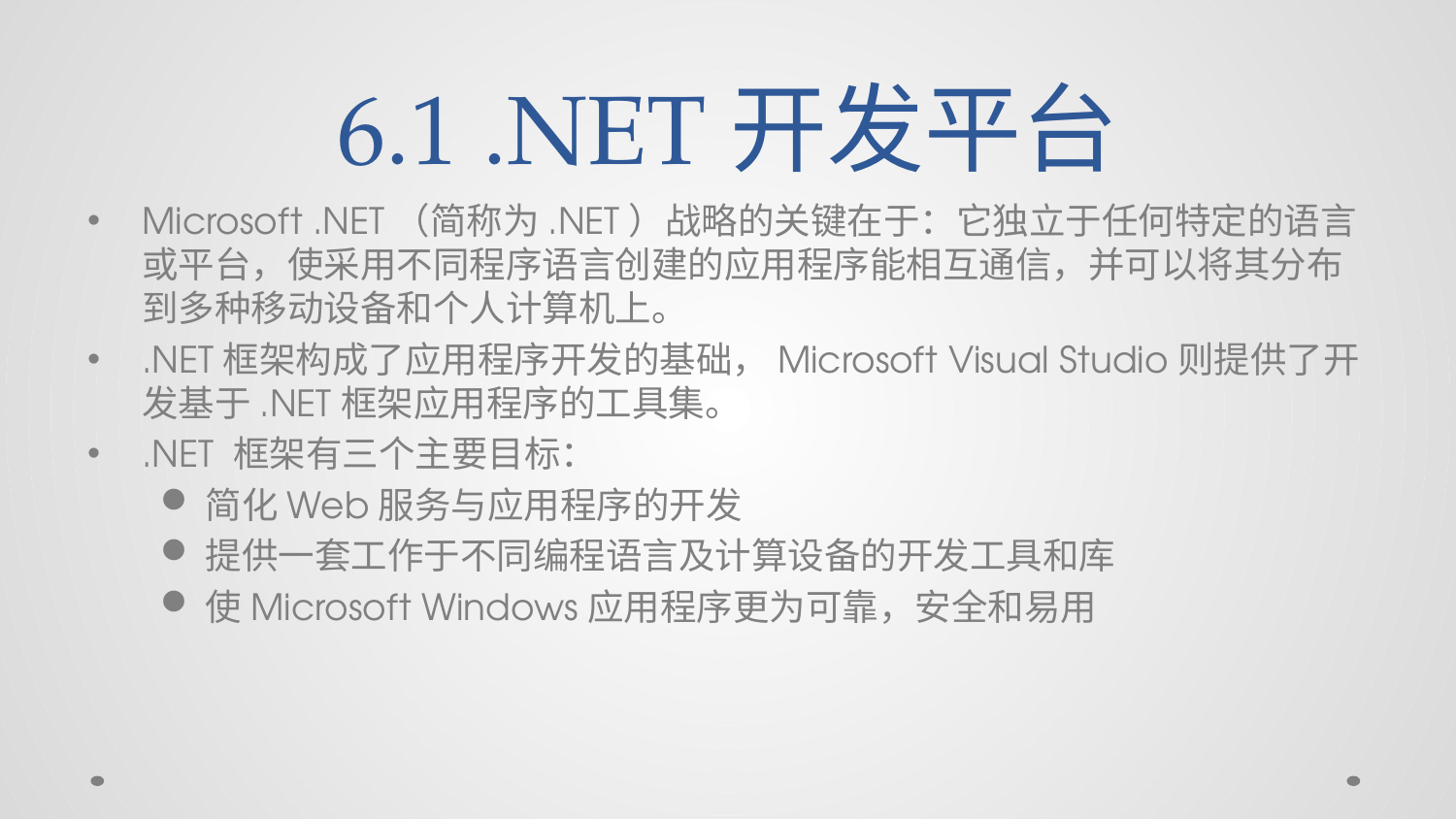

# 6.1 .NET开发平台
Microsoft .NET（简称为.NET）战略的关键在于：它独立于任何特定的语言或平台，使采用不同程序语言创建的应用程序能相互通信，并可以将其分布到多种移动设备和个人计算机上。
.NET框架构成了应用程序开发的基础，Microsoft Visual Studio则提供了开发基于.NET框架应用程序的工具集。
.NET 框架有三个主要目标：
简化Web服务与应用程序的开发
提供一套工作于不同编程语言及计算设备的开发工具和库
使Microsoft Windows应用程序更为可靠，安全和易用